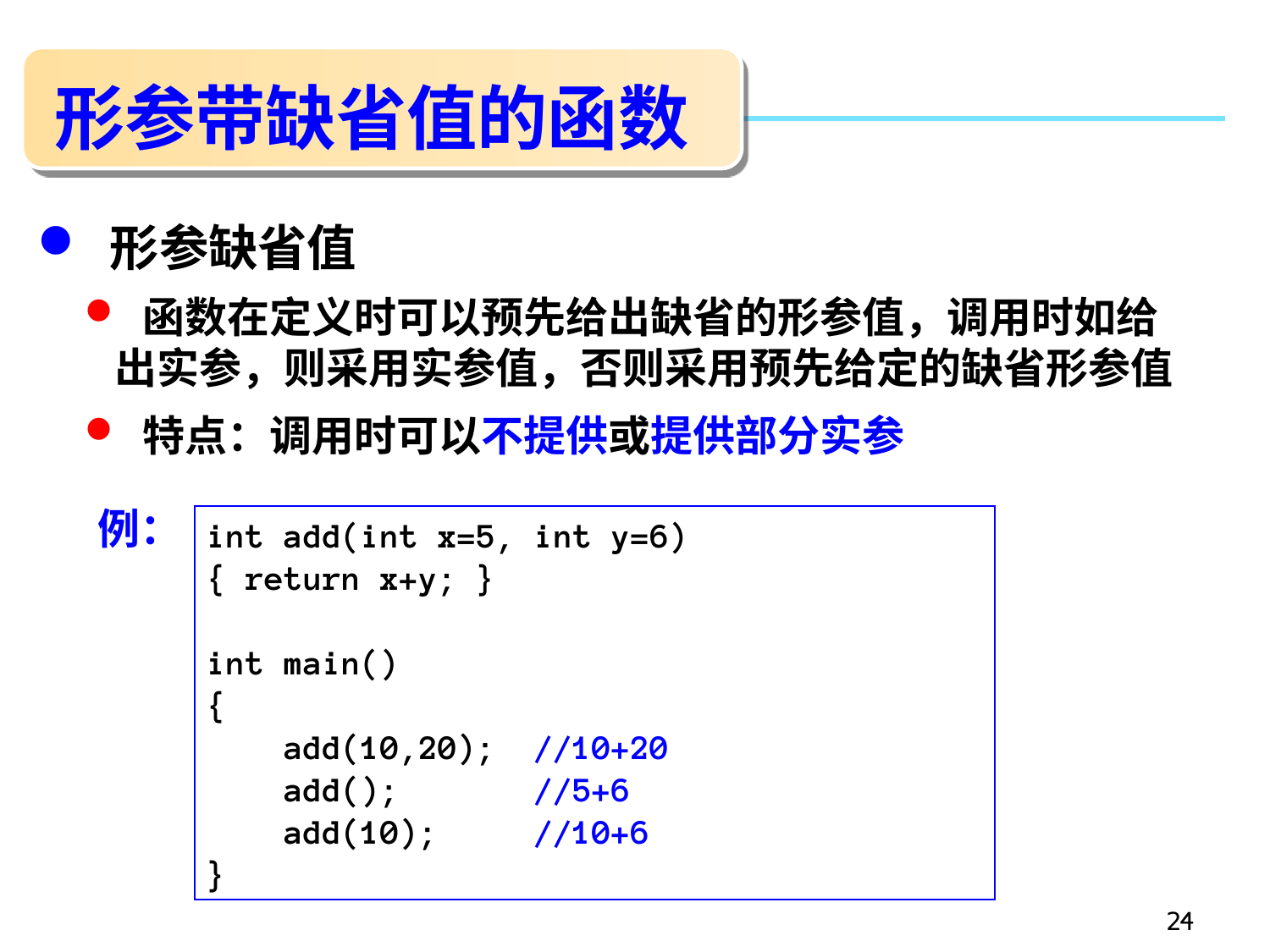

# 形参带缺省值的函数
 形参缺省值
 函数在定义时可以预先给出缺省的形参值，调用时如给出实参，则采用实参值，否则采用预先给定的缺省形参值
 特点：调用时可以不提供或提供部分实参
例：
int add(int x=5, int y=6)
{ return x+y; }

int main()
{
    add(10,20);  //10+20
    add();       //5+6
    add(10);     //10+6
}
24